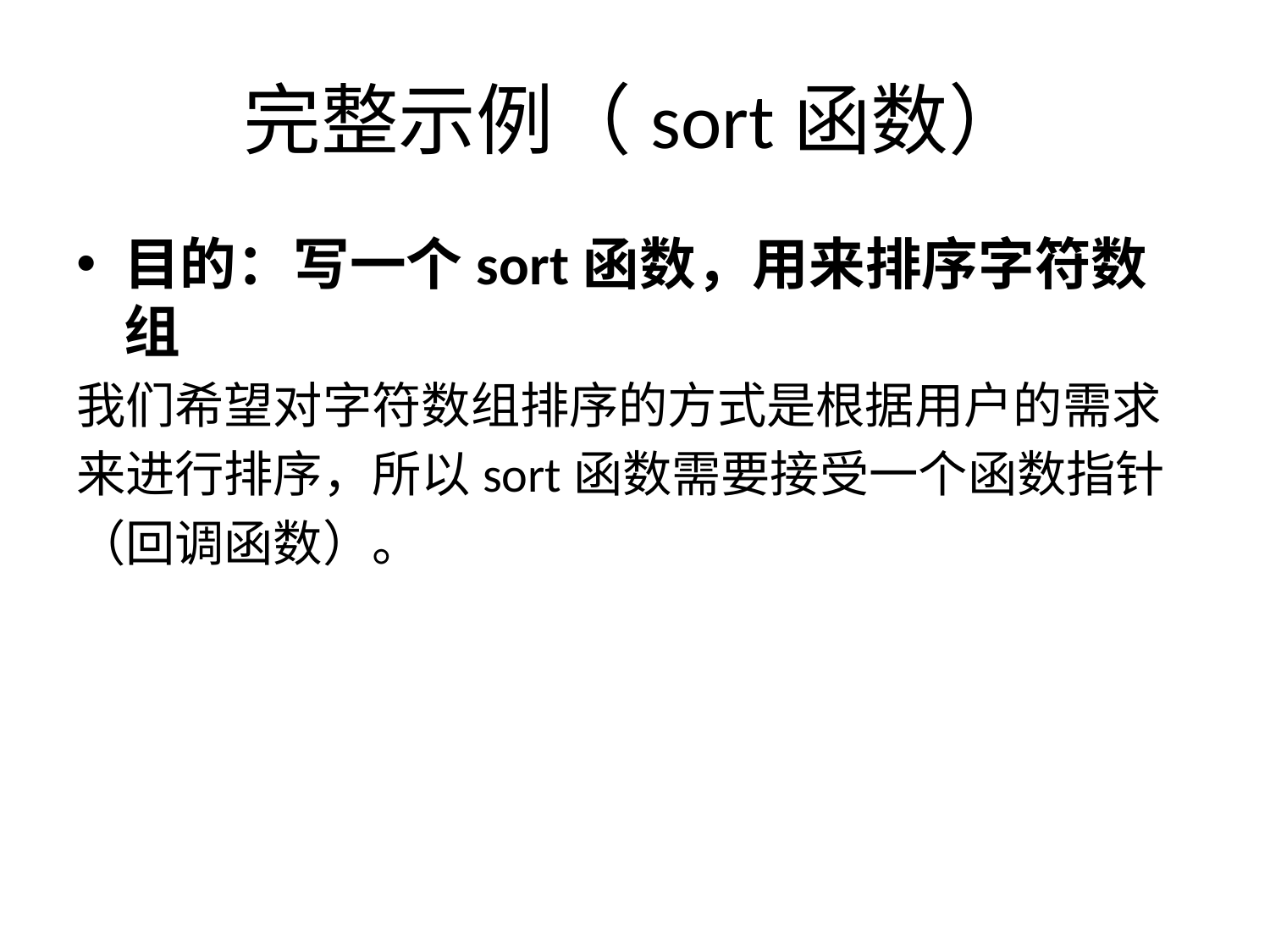

# 完整示例（sort函数）
目的：写一个sort函数，用来排序字符数组
我们希望对字符数组排序的方式是根据用户的需求
来进行排序，所以sort函数需要接受一个函数指针
（回调函数）。